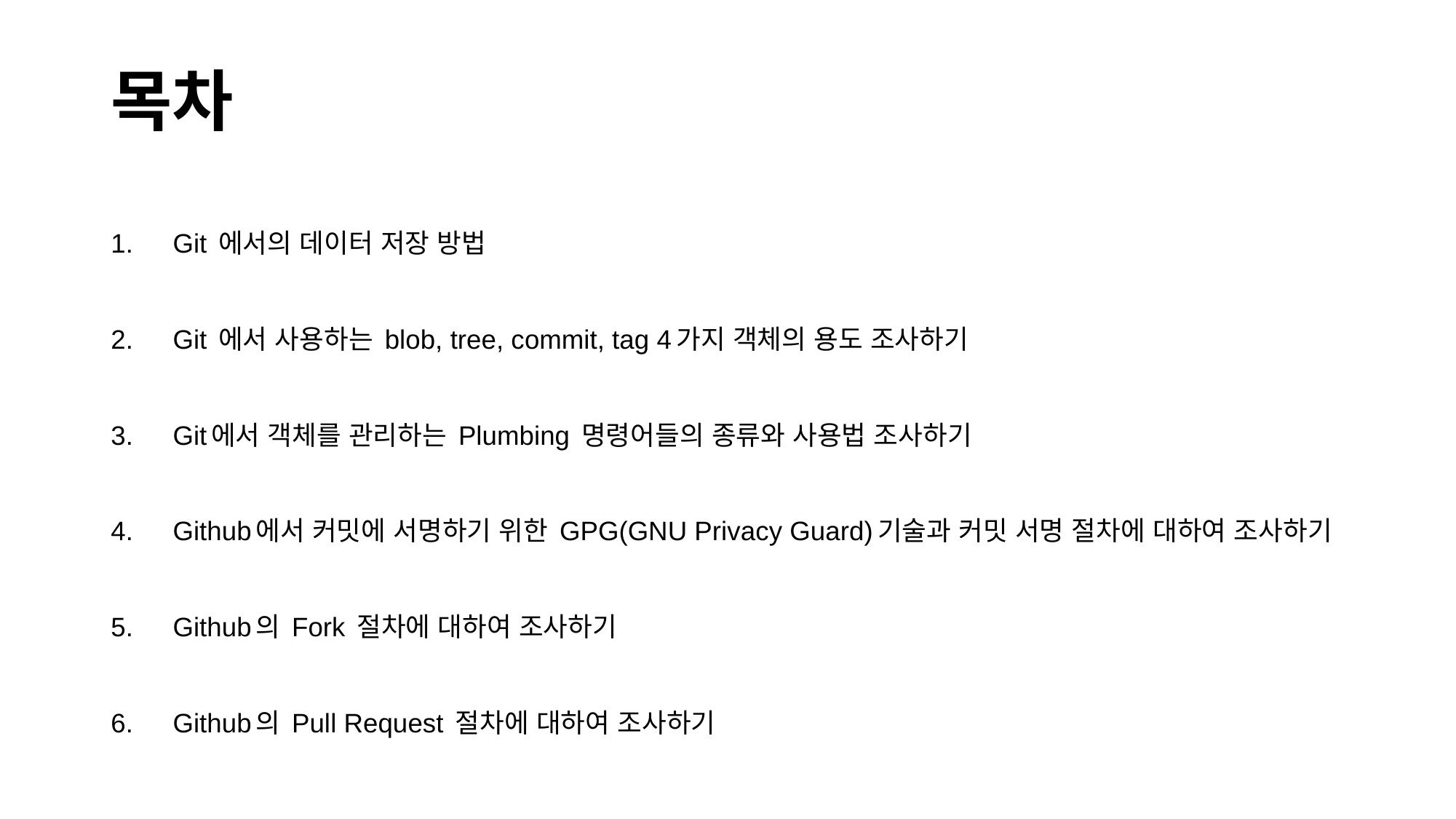

# 목차
Git 에서의 데이터 저장 방법

Git 에서 사용하는 blob, tree, commit, tag 4가지 객체의 용도 조사하기

Git에서 객체를 관리하는 Plumbing 명령어들의 종류와 사용법 조사하기

Github에서 커밋에 서명하기 위한 GPG(GNU Privacy Guard)기술과 커밋 서명 절차에 대하여 조사하기

Github의 Fork 절차에 대하여 조사하기

Github의 Pull Request 절차에 대하여 조사하기